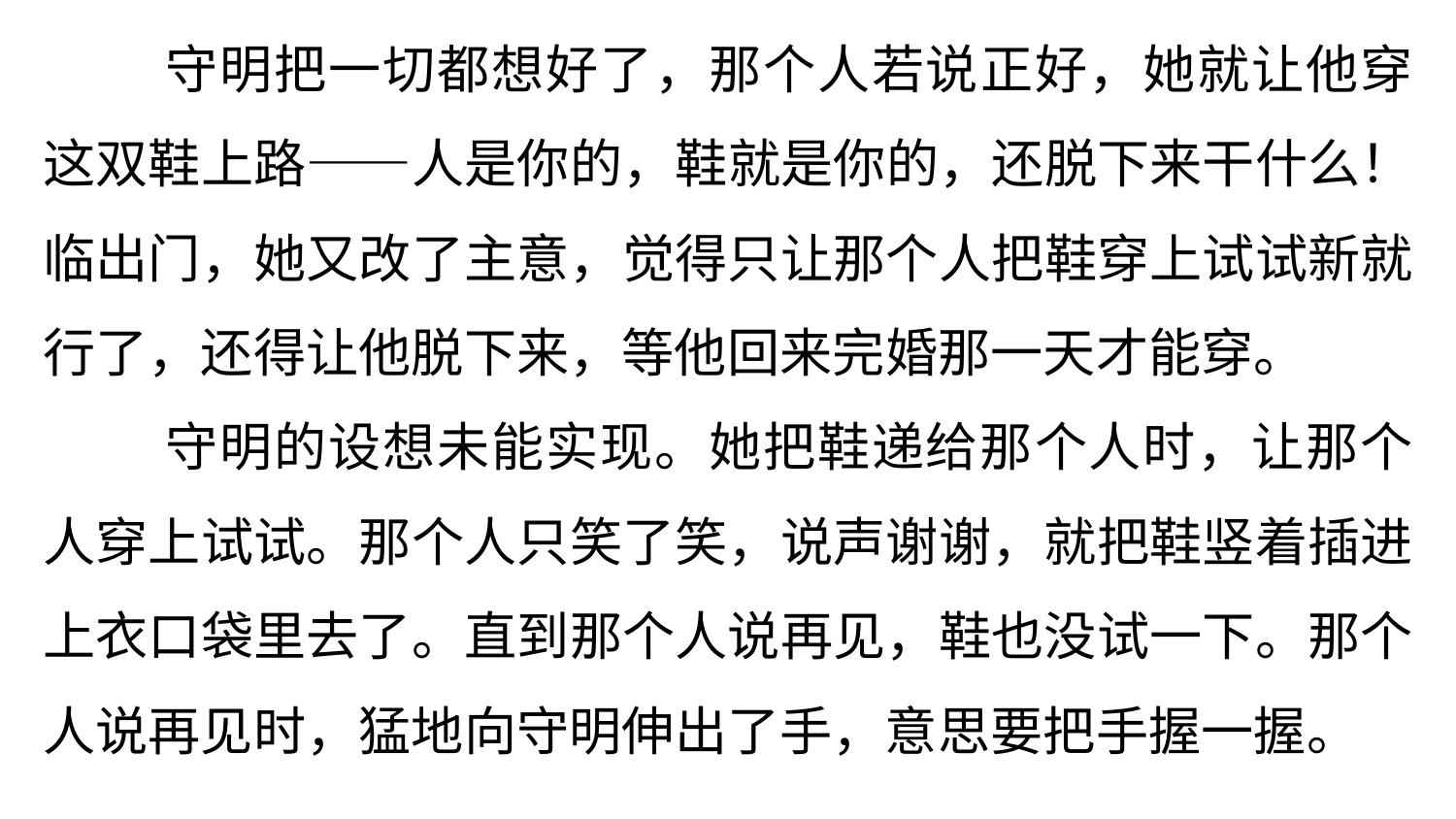

守明把一切都想好了，那个人若说正好，她就让他穿这双鞋上路——人是你的，鞋就是你的，还脱下来干什么！临出门，她又改了主意，觉得只让那个人把鞋穿上试试新就行了，还得让他脱下来，等他回来完婚那一天才能穿。
        守明的设想未能实现。她把鞋递给那个人时，让那个人穿上试试。那个人只笑了笑，说声谢谢，就把鞋竖着插进上衣口袋里去了。直到那个人说再见，鞋也没试一下。那个人说再见时，猛地向守明伸出了手，意思要把手握一握。